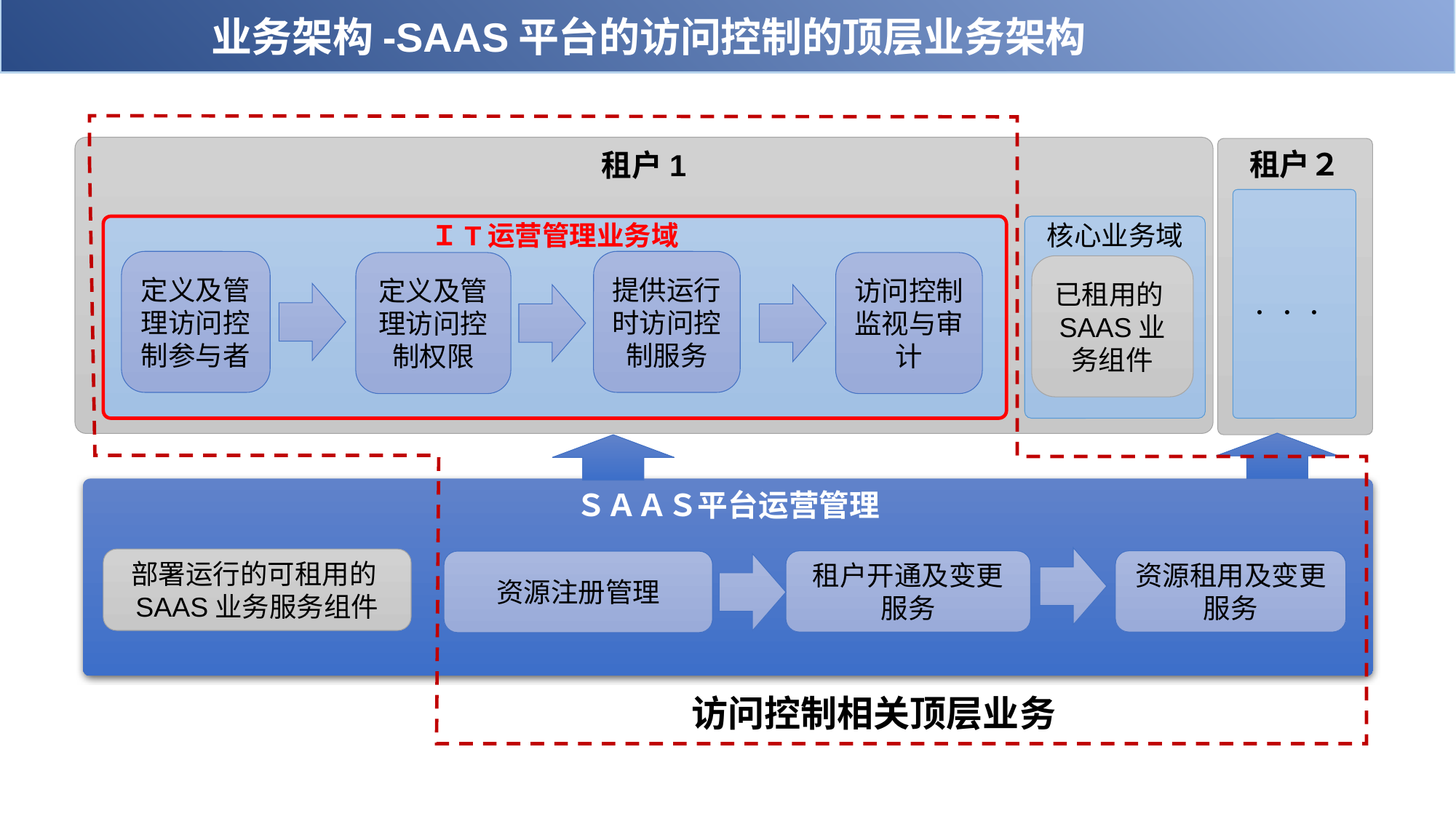

# 业务架构-SAAS平台的访问控制的顶层业务架构

租户1
租户２
．．．
ＩT运营管理业务域
核心业务域
定义及管理访问控制参与者
提供运行时访问控制服务
定义及管理访问控制权限
访问控制监视与审计
已租用的SAAS业务组件

ＳＡＡＳ平台运营管理

部署运行的可租用的SAAS业务服务组件
租户开通及变更服务
资源租用及变更服务
资源注册管理

访问控制相关顶层业务